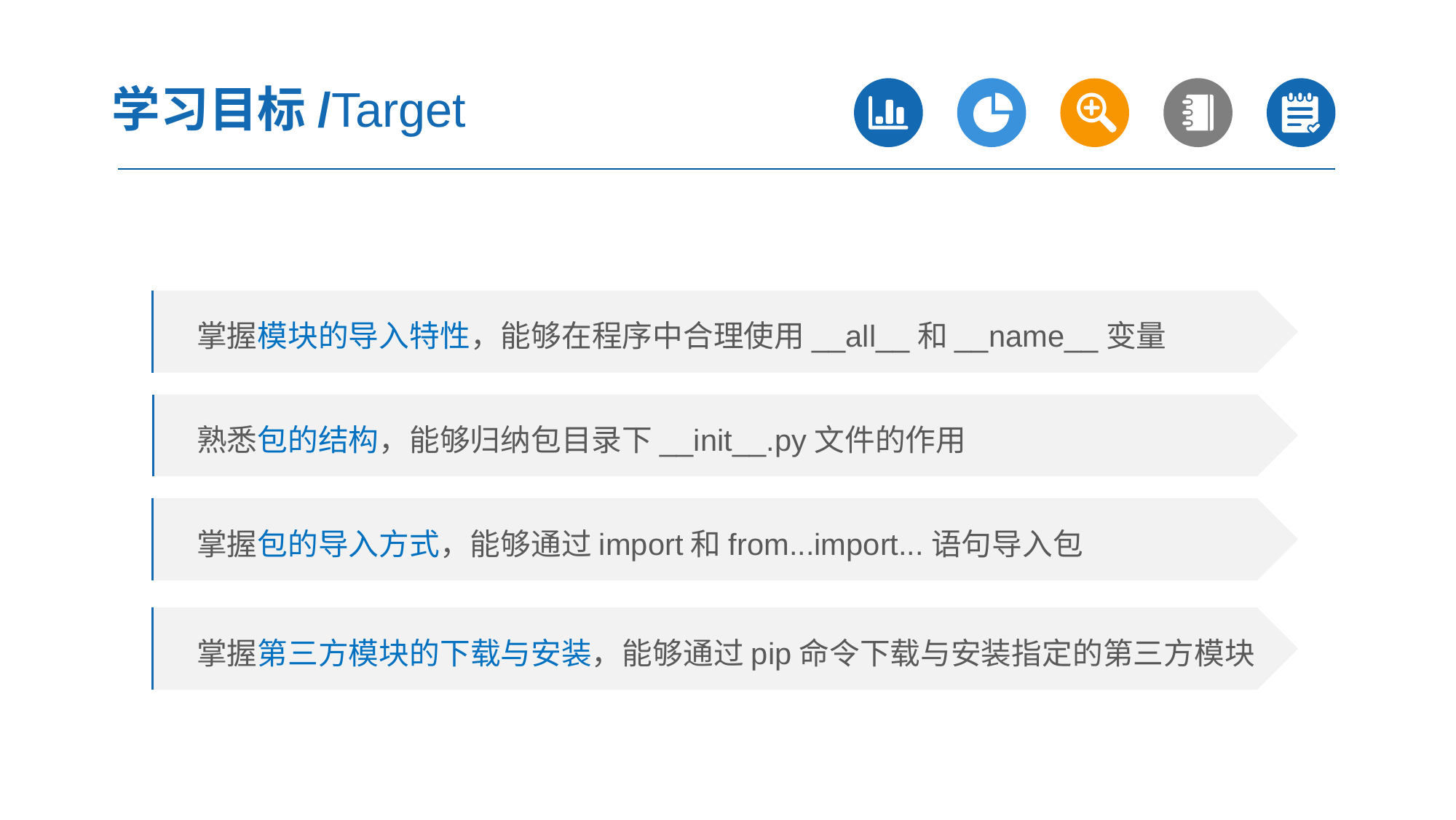

学习目标/Target
    掌握模块的导入特性，能够在程序中合理使用__all__和__name__变量

    熟悉包的结构，能够归纳包目录下__init__.py文件的作用

    掌握包的导入方式，能够通过import和from...import...语句导入包

    掌握第三方模块的下载与安装，能够通过pip命令下载与安装指定的第三方模块